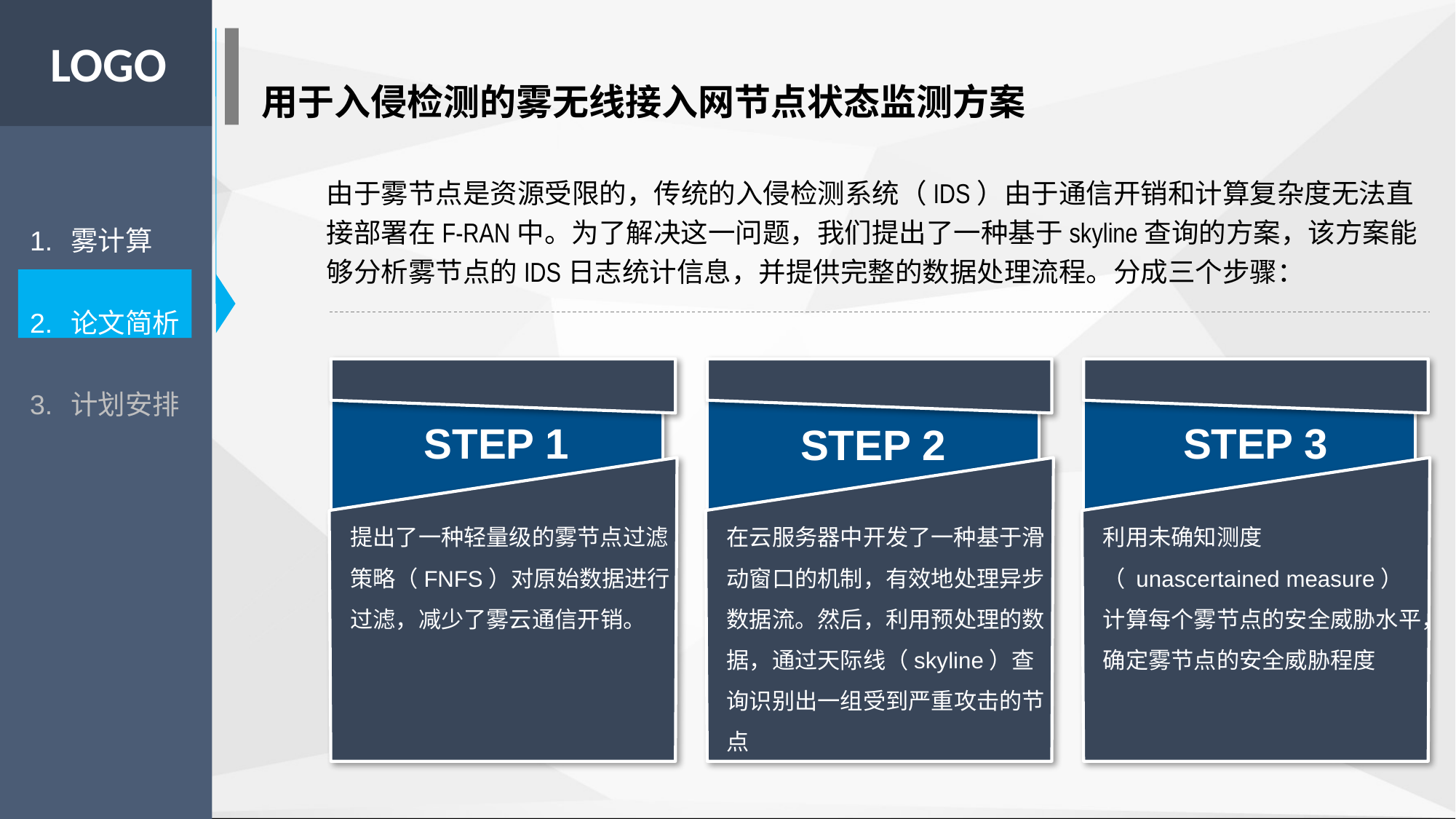

LOGO

用于入侵检测的雾无线接入网节点状态监测方案
由于雾节点是资源受限的，传统的入侵检测系统（IDS）由于通信开销和计算复杂度无法直接部署在F-RAN中。为了解决这一问题，我们提出了一种基于skyline查询的方案，该方案能够分析雾节点的IDS日志统计信息，并提供完整的数据处理流程。分成三个步骤：
雾计算
论文简析
计划安排

STEP 1
提出了一种轻量级的雾节点过滤策略（FNFS）对原始数据进行过滤，减少了雾云通信开销。

在云服务器中开发了一种基于滑动窗口的机制，有效地处理异步数据流。然后，利用预处理的数据，通过天际线（skyline）查询识别出一组受到严重攻击的节点

利用未确知测度（ unascertained measure）计算每个雾节点的安全威胁水平，确定雾节点的安全威胁程度
STEP 3
STEP 2